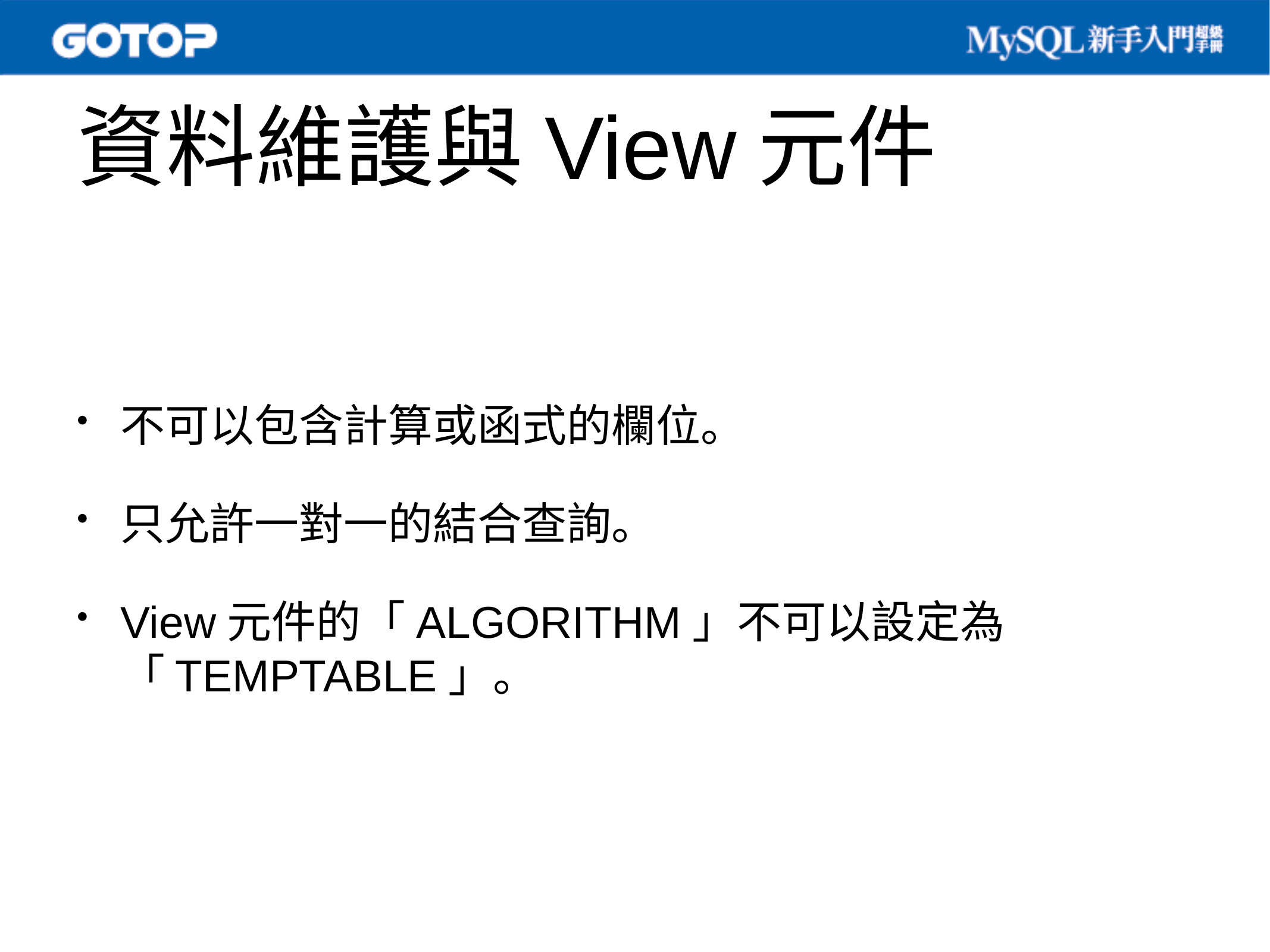

# 資料維護與View元件
不可以包含計算或函式的欄位。
只允許一對一的結合查詢。
View元件的「ALGORITHM」不可以設定為「TEMPTABLE」。